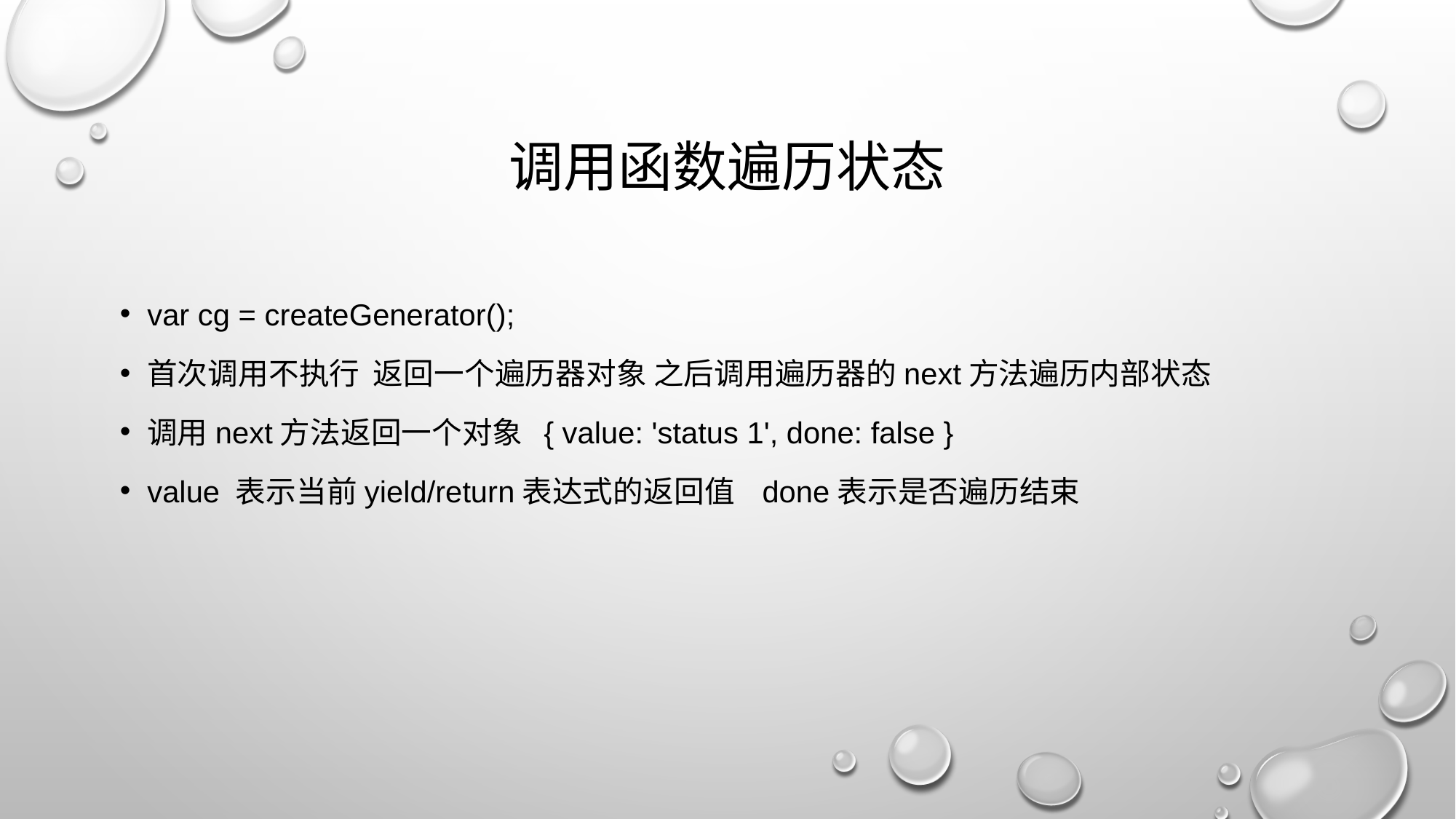

# 调用函数遍历状态
var cg = createGenerator();
首次调用不执行  返回一个遍历器对象 之后调用遍历器的next方法遍历内部状态
调用next方法返回一个对象  { value: 'status 1', done: false }
value 表示当前yield/return表达式的返回值   done表示是否遍历结束